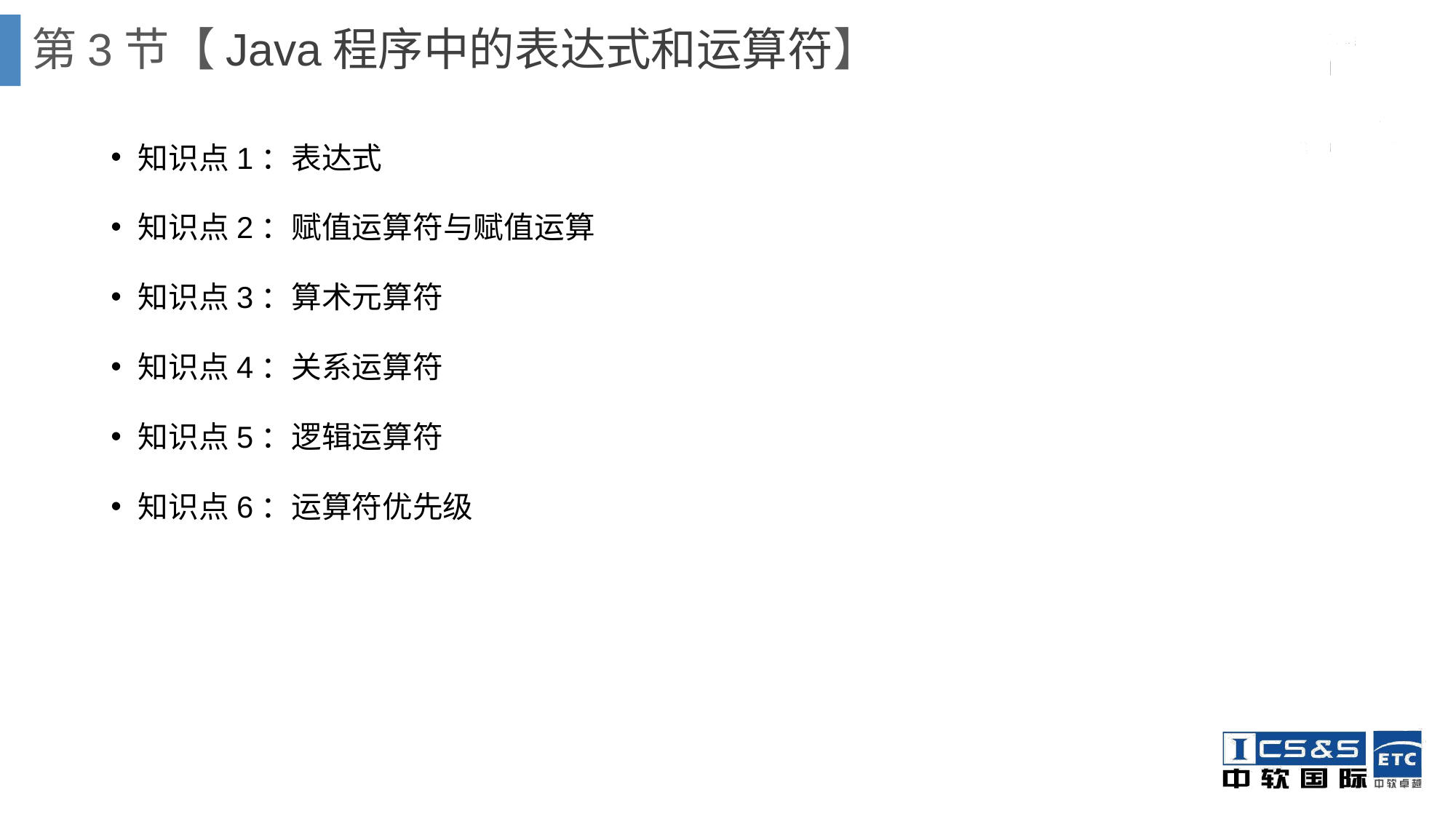

# 第3节【Java程序中的表达式和运算符】
知识点1：表达式
知识点2：赋值运算符与赋值运算
知识点3：算术元算符
知识点4：关系运算符
知识点5：逻辑运算符
知识点6：运算符优先级